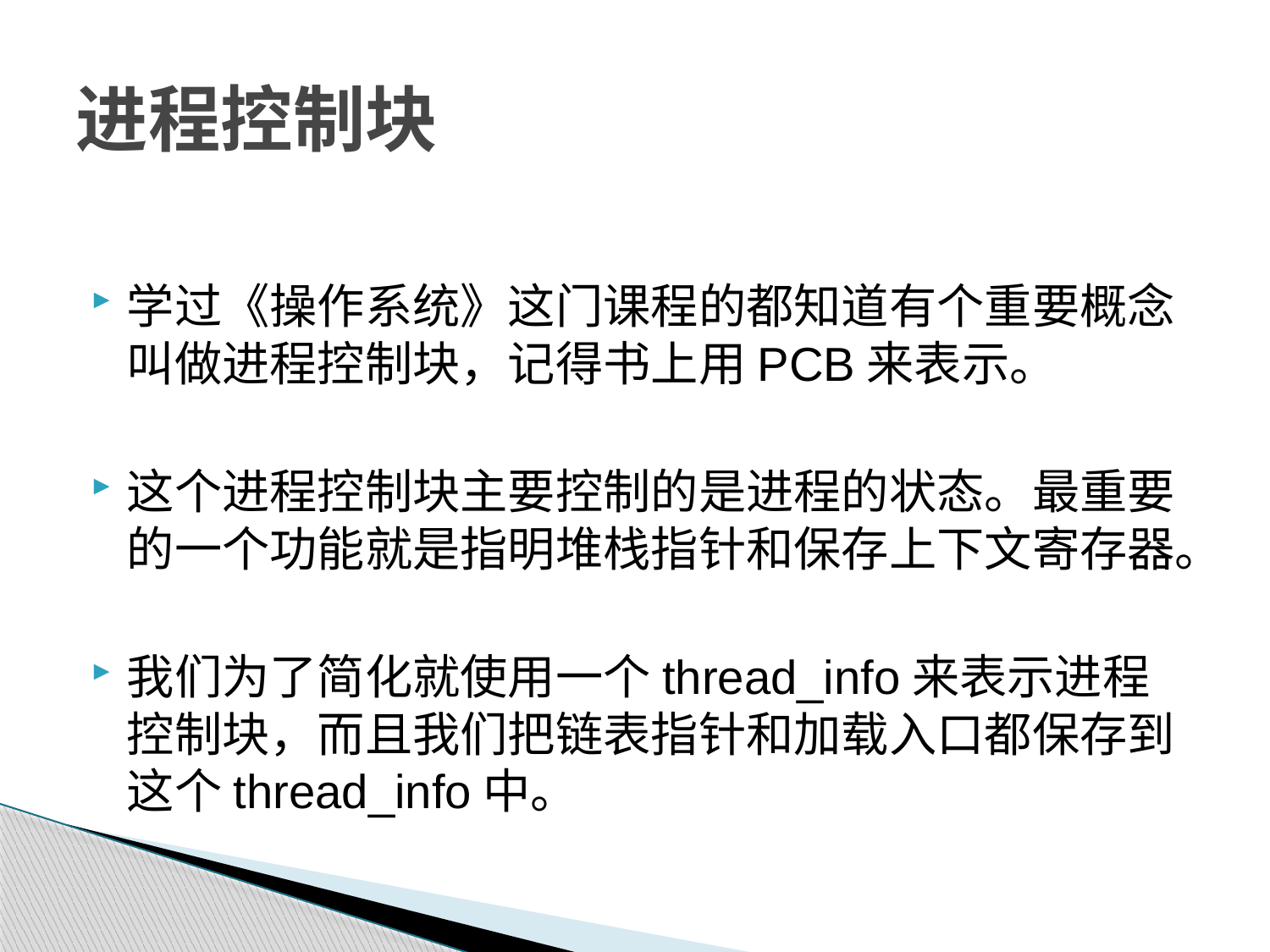

# 进程控制块

学过《操作系统》这门课程的都知道有个重要概念叫做进程控制块，记得书上用PCB来表示。

这个进程控制块主要控制的是进程的状态。最重要的一个功能就是指明堆栈指针和保存上下文寄存器。

我们为了简化就使用一个thread_info来表示进程控制块，而且我们把链表指针和加载入口都保存到这个thread_info中。